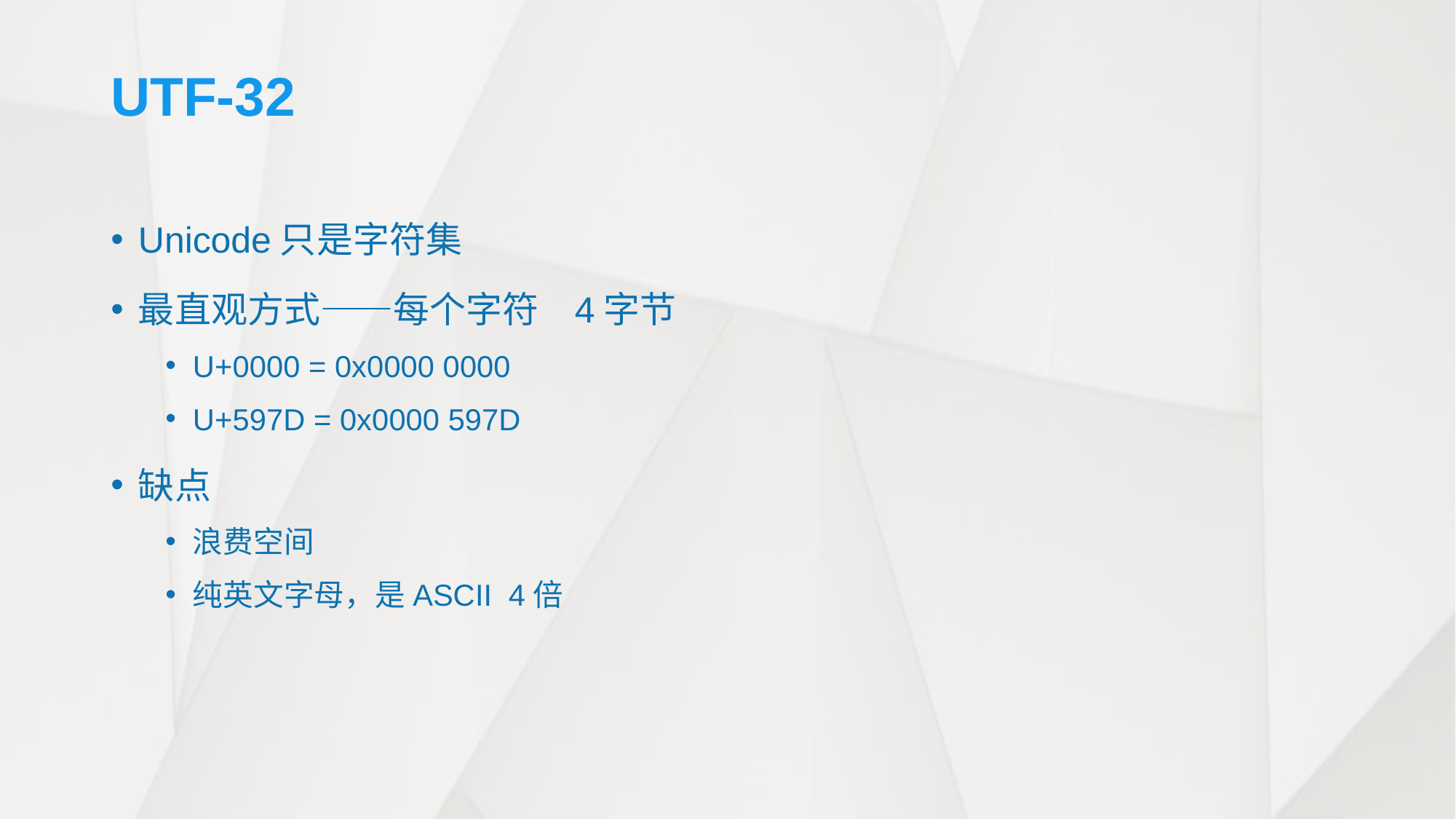

# UTF-32
Unicode只是字符集
最直观方式——每个字符	4字节
U+0000 = 0x0000 0000
U+597D = 0x0000 597D
缺点
浪费空间
纯英文字母，是ASCII  4倍